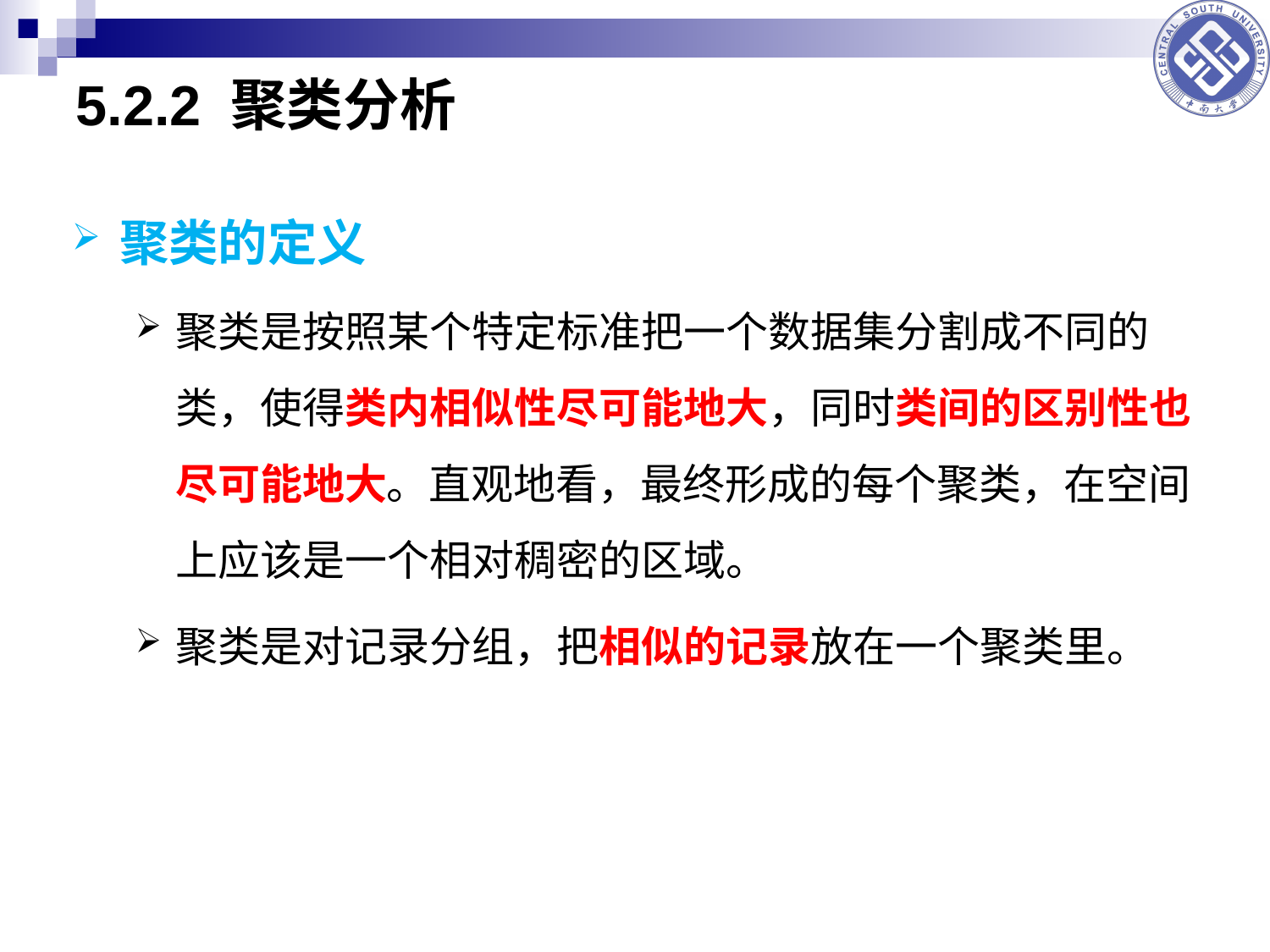

5.2.2 聚类分析
聚类的定义
聚类是按照某个特定标准把一个数据集分割成不同的类，使得类内相似性尽可能地大，同时类间的区别性也尽可能地大。直观地看，最终形成的每个聚类，在空间上应该是一个相对稠密的区域。
聚类是对记录分组，把相似的记录放在一个聚类里。